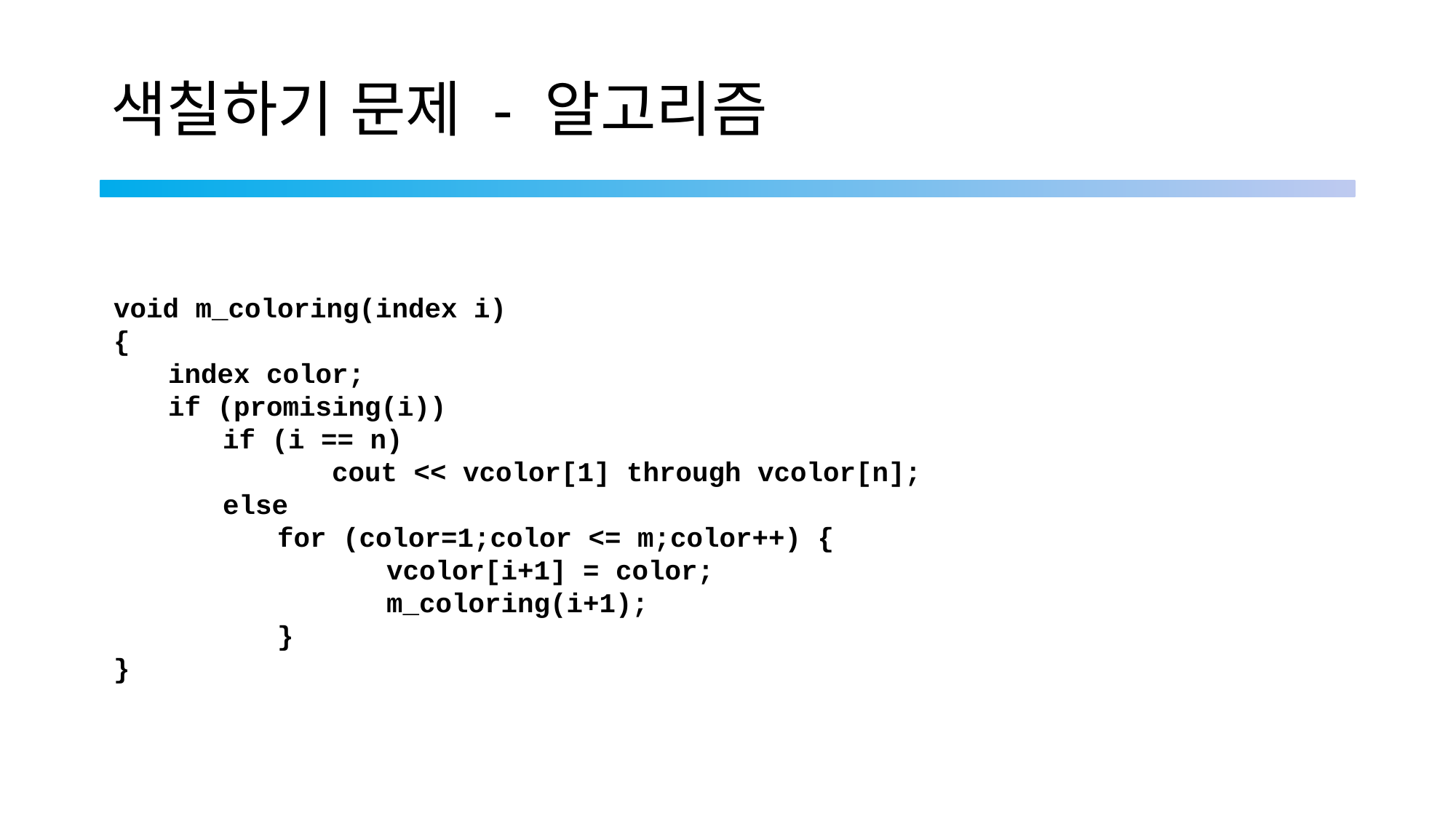

# 색칠하기 문제 - 알고리즘
void m_coloring(index i)
{
index color;
if (promising(i))
if (i == n)
	cout << vcolor[1] through vcolor[n];
else
for (color=1;color <= m;color++) {
	vcolor[i+1] = color;
	m_coloring(i+1);
}
}